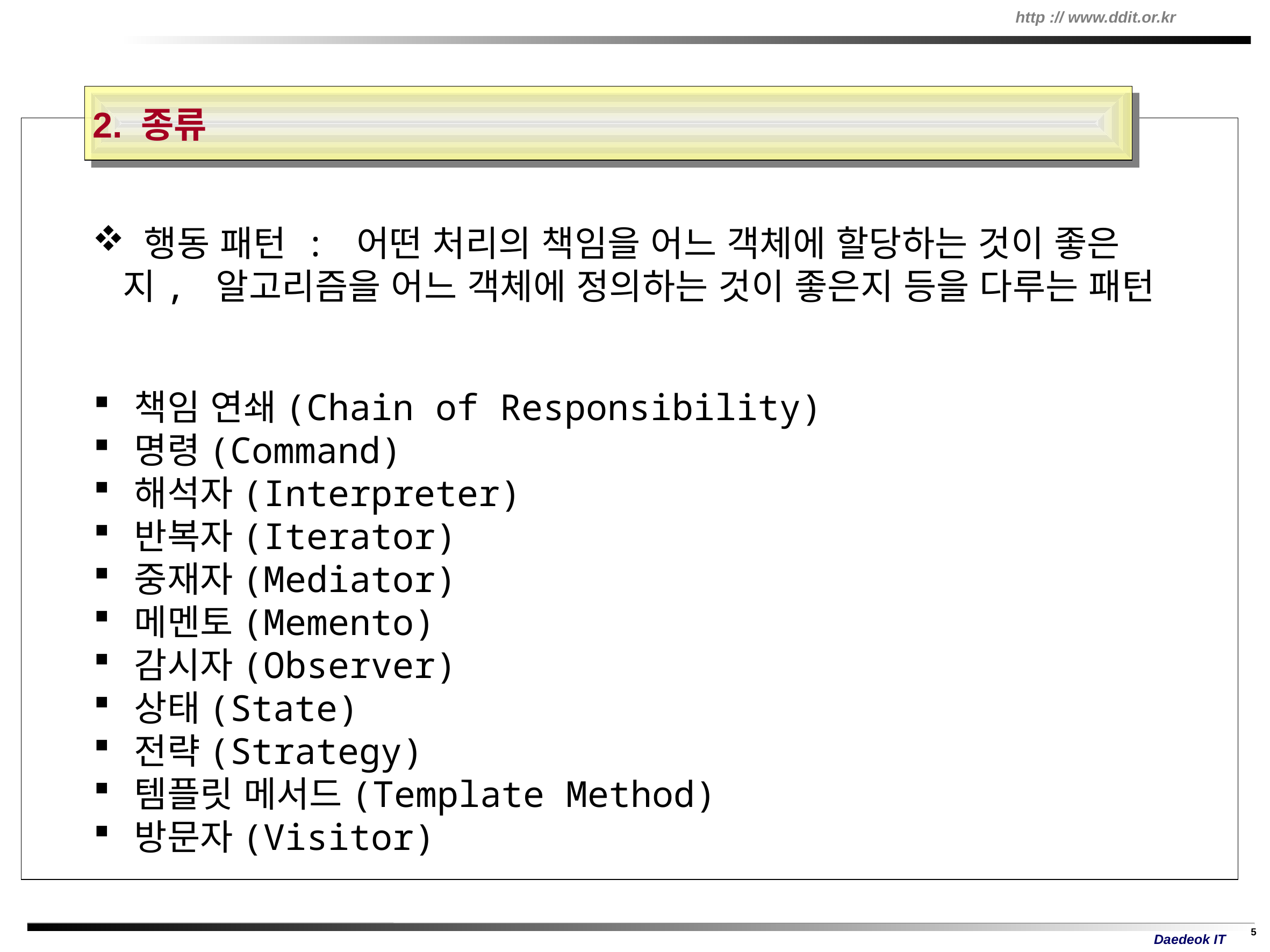

2. 종류

 행동 패턴 : 어떤 처리의 책임을 어느 객체에 할당하는 것이 좋은지, 알고리즘을 어느 객체에 정의하는 것이 좋은지 등을 다루는 패턴
책임 연쇄(Chain of Responsibility)
명령(Command)
해석자(Interpreter)
반복자(Iterator)
중재자(Mediator)
메멘토(Memento)
감시자(Observer)
상태(State)
전략(Strategy)
템플릿 메서드(Template Method)
방문자(Visitor)